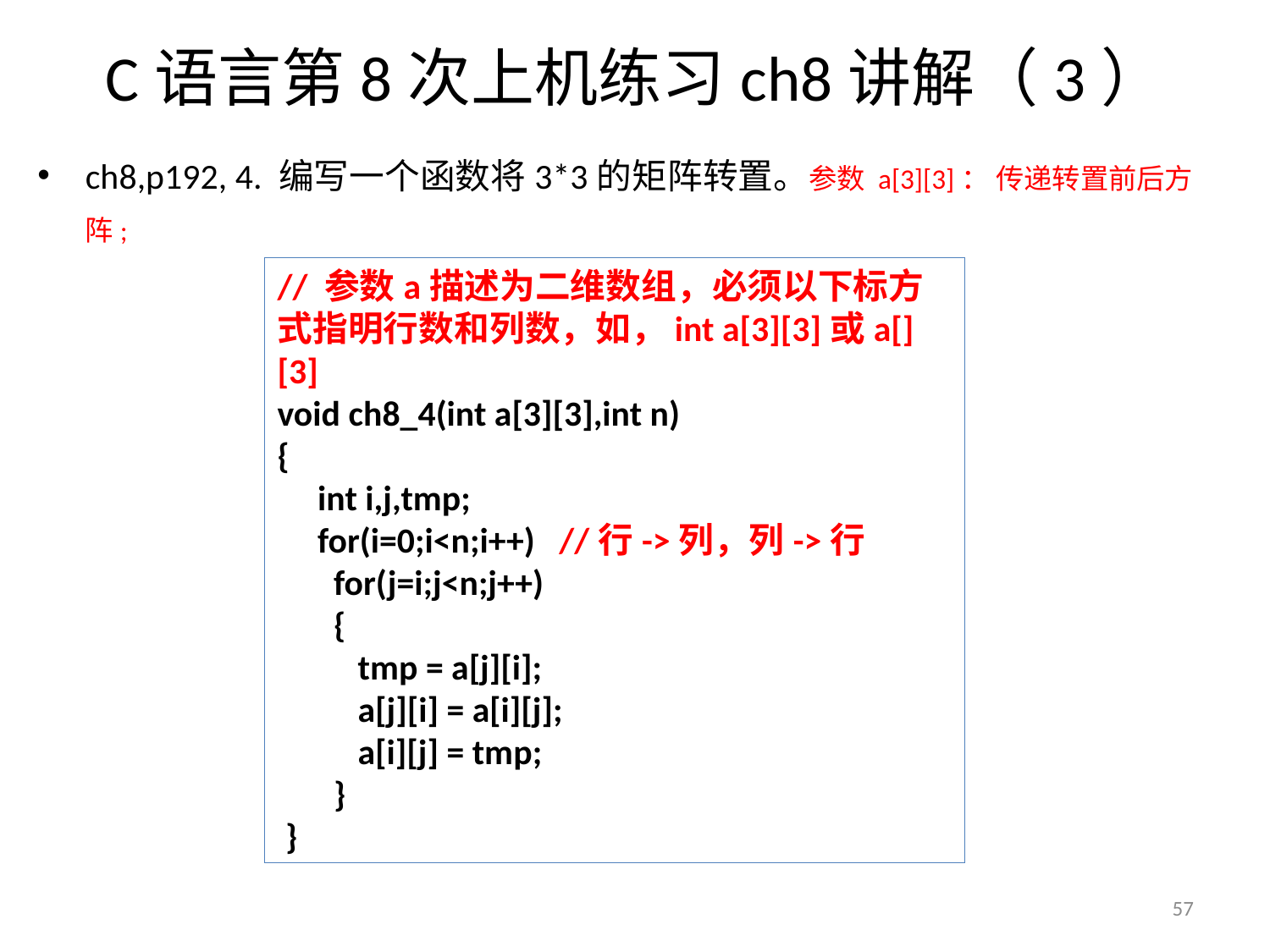

# C语言第8次上机练习ch8讲解（3）
ch8,p192, 4. 编写一个函数将3*3的矩阵转置。参数 a[3][3]： 传递转置前后方阵;
// 参数a描述为二维数组，必须以下标方式指明行数和列数，如，int a[3][3]或a[][3]
void ch8_4(int a[3][3],int n)
{
     int i,j,tmp;
     for(i=0;i<n;i++)   //行->列，列->行
       for(j=i;j<n;j++)
       {
          tmp = a[j][i];
          a[j][i] = a[i][j];
          a[i][j] = tmp;
       }
 }
57